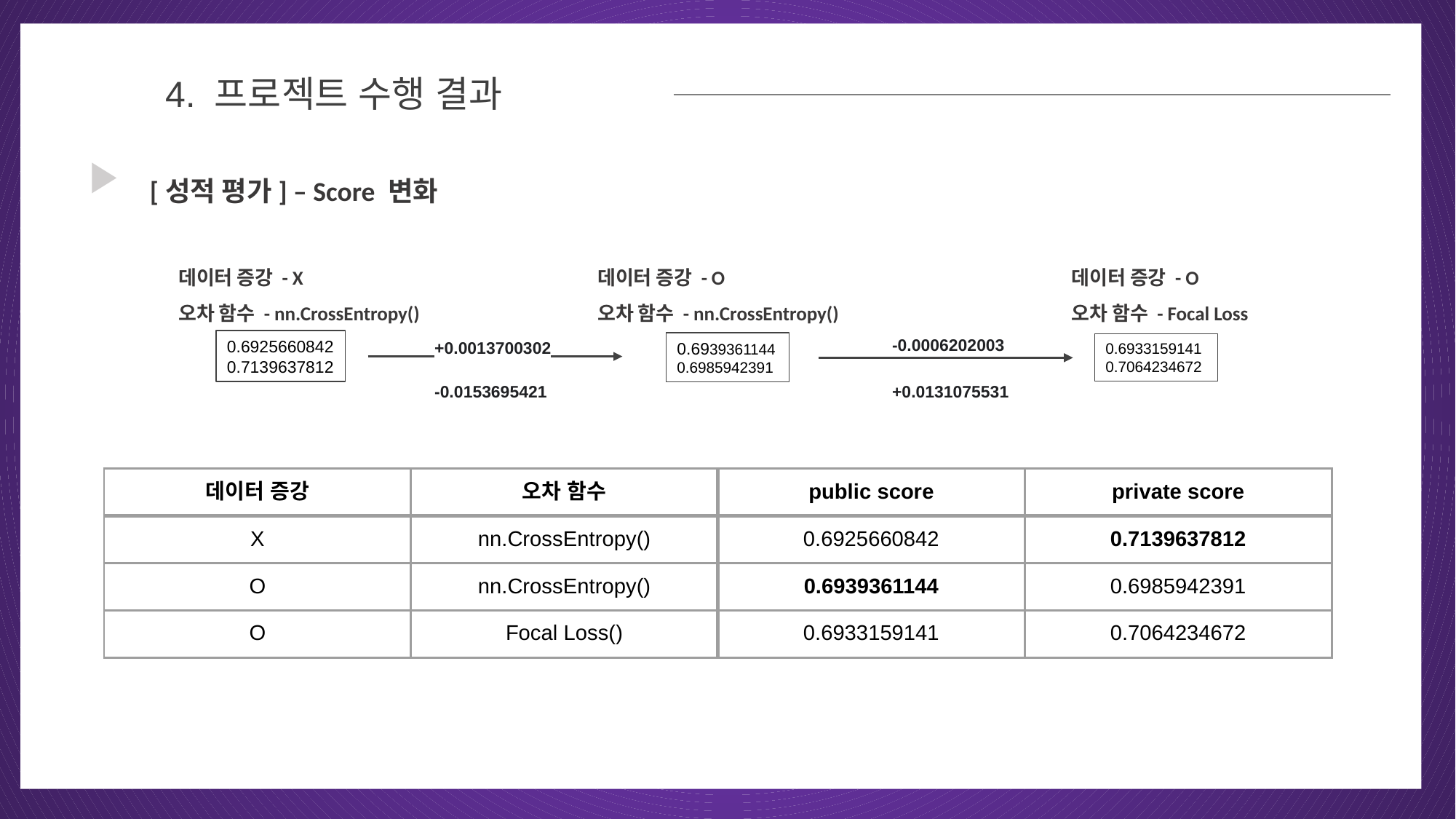

우리는 사용자와 게임에 대한 더 많은 세부 사항을 공유하고 직접 게임을 소개 할 것이다.
03
4. 프로젝트 수행 결과
▶
[성적 평가] – Score 변화
데이터 증강 - X
오차 함수 - nn.CrossEntropy()
데이터 증강 - O
오차 함수 - nn.CrossEntropy()
데이터 증강 - O
오차 함수 - Focal Loss
-0.0006202003
+0.0013700302
0.6925660842
0.7139637812
0.6939361144
0.6985942391
0.6933159141
0.7064234672

+0.0131075531
-0.0153695421
| 데이터 증강 | 오차 함수 | public score | private score |
| --- | --- | --- | --- |
| X | nn.CrossEntropy() | 0.6925660842 | 0.7139637812 |
| O | nn.CrossEntropy() | 0.6939361144 | 0.6985942391 |
| O | Focal Loss() | 0.6933159141 | 0.7064234672 |